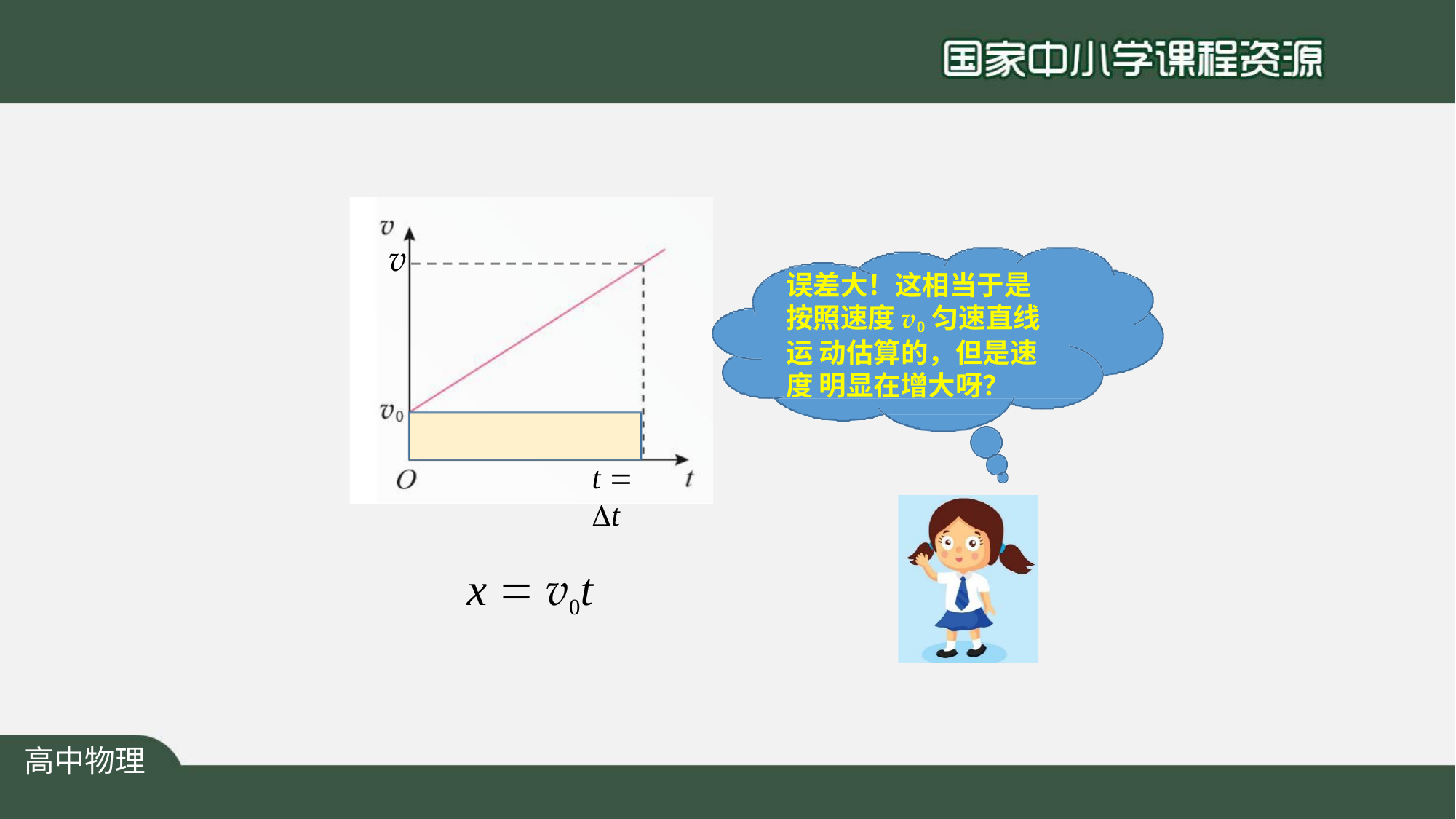

v

误差大！这相当于是 按照速度v0匀速直线运 动估算的，但是速度 明显在增大呀？

t = Δt
x = v0t

高中物理